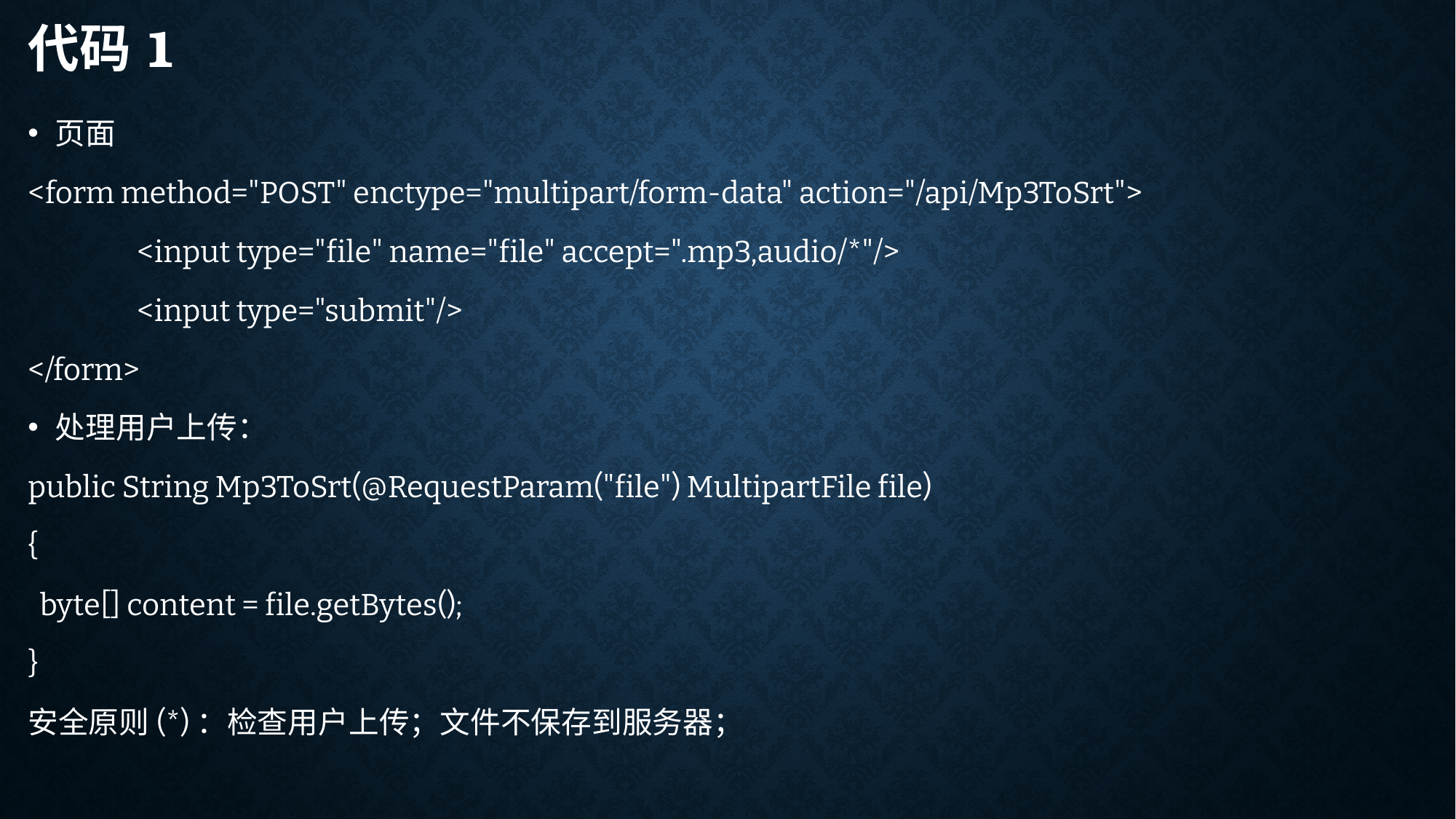

# 代码1
页面
<form method="POST" enctype="multipart/form-data" action="/api/Mp3ToSrt">
	<input type="file" name="file" accept=".mp3,audio/*"/>
	<input type="submit"/>
</form>
处理用户上传：
public String Mp3ToSrt(@RequestParam("file") MultipartFile file)
{
  byte[] content = file.getBytes();
}
安全原则(*)：检查用户上传；文件不保存到服务器；